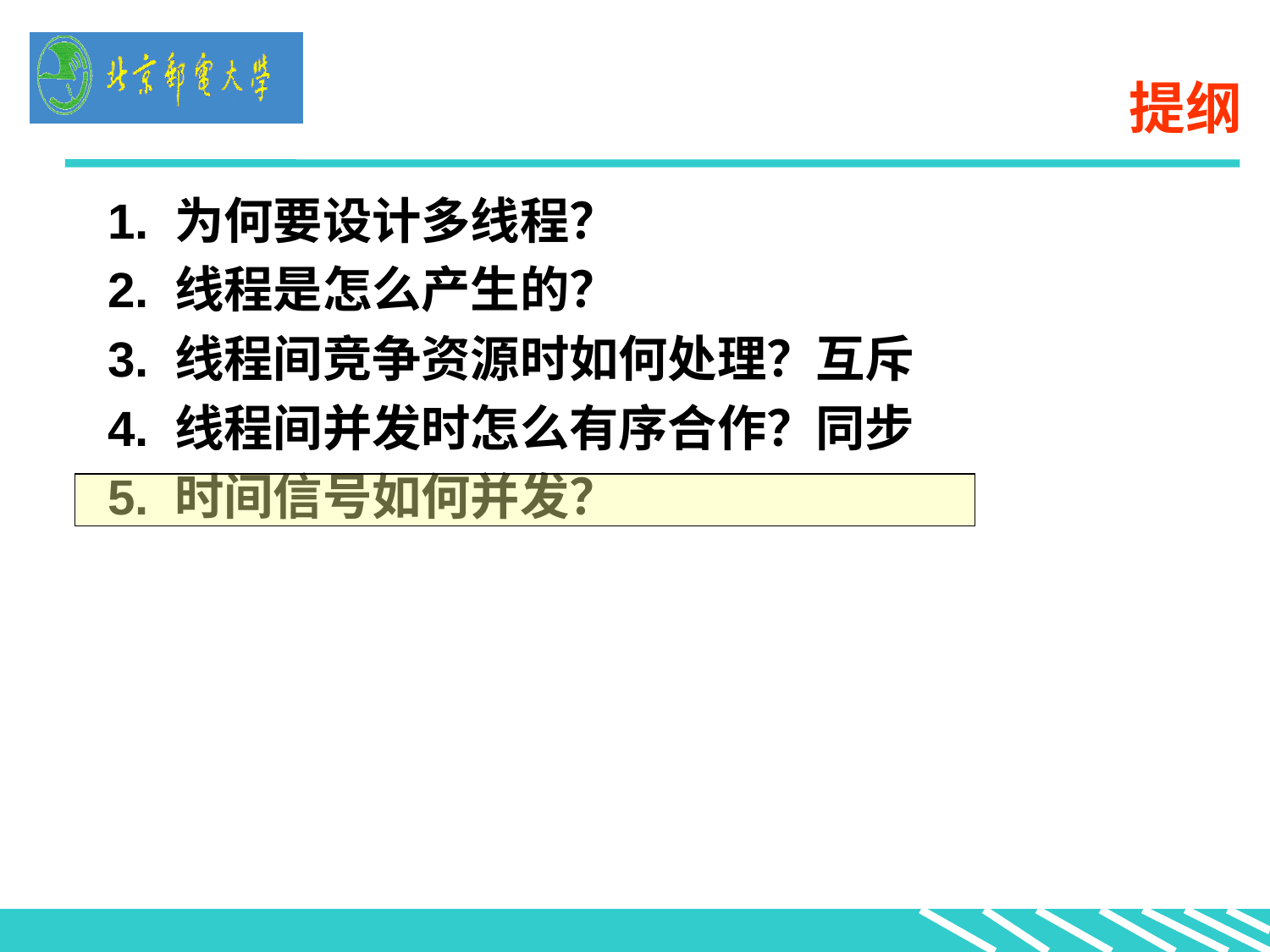

# 提纲
1. 为何要设计多线程？
2. 线程是怎么产生的？
3. 线程间竞争资源时如何处理？互斥
4. 线程间并发时怎么有序合作？同步
5. 时间信号如何并发？